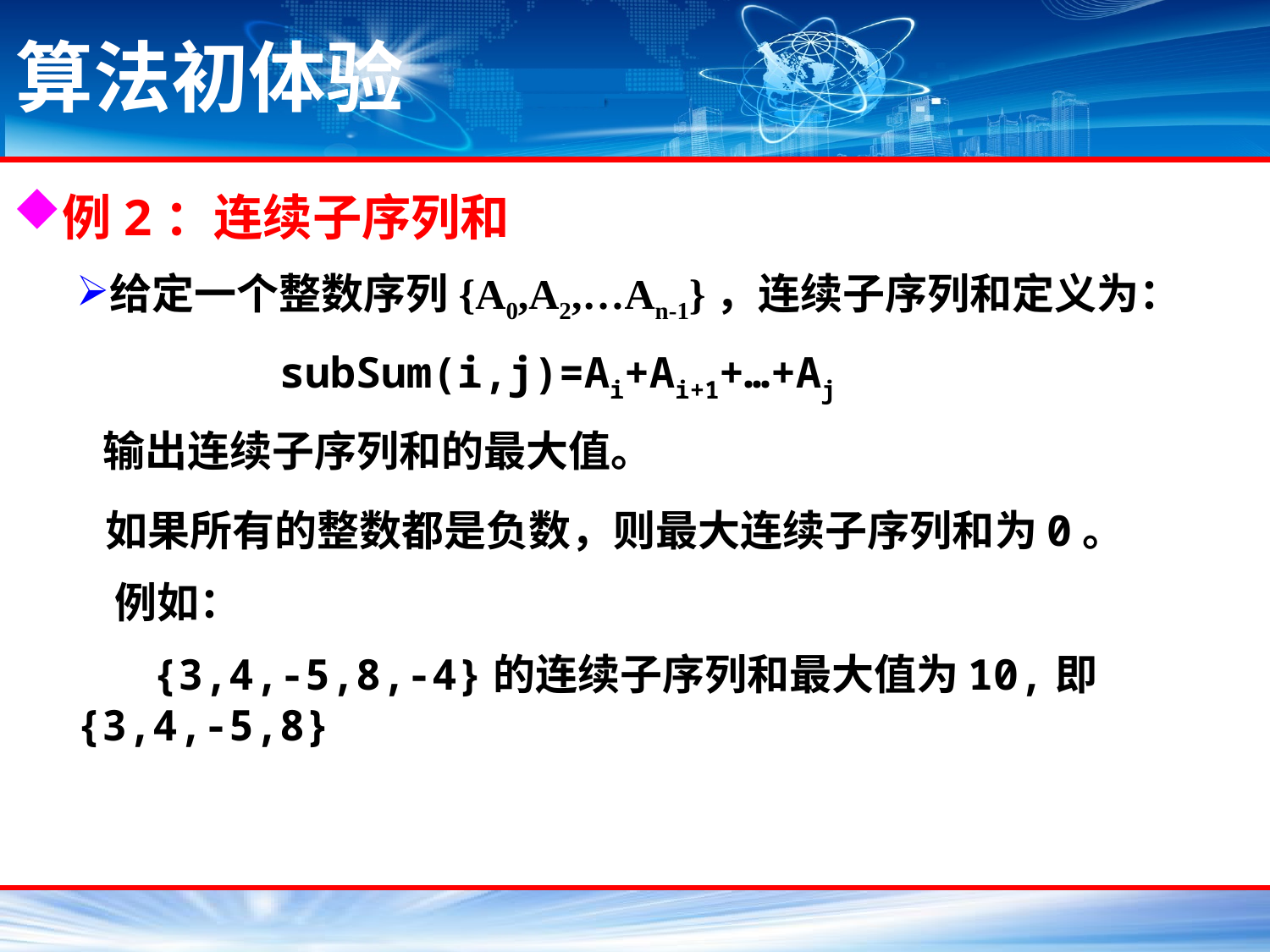

# 算法初体验
例2：连续子序列和
给定一个整数序列{A0,A2,…An-1}，连续子序列和定义为：
        subSum(i,j)=Ai+Ai+1+…+Aj
   输出连续子序列和的最大值。
  如果所有的整数都是负数，则最大连续子序列和为0。
   例如：
   {3,4,-5,8,-4}的连续子序列和最大值为10,即 {3,4,-5,8}